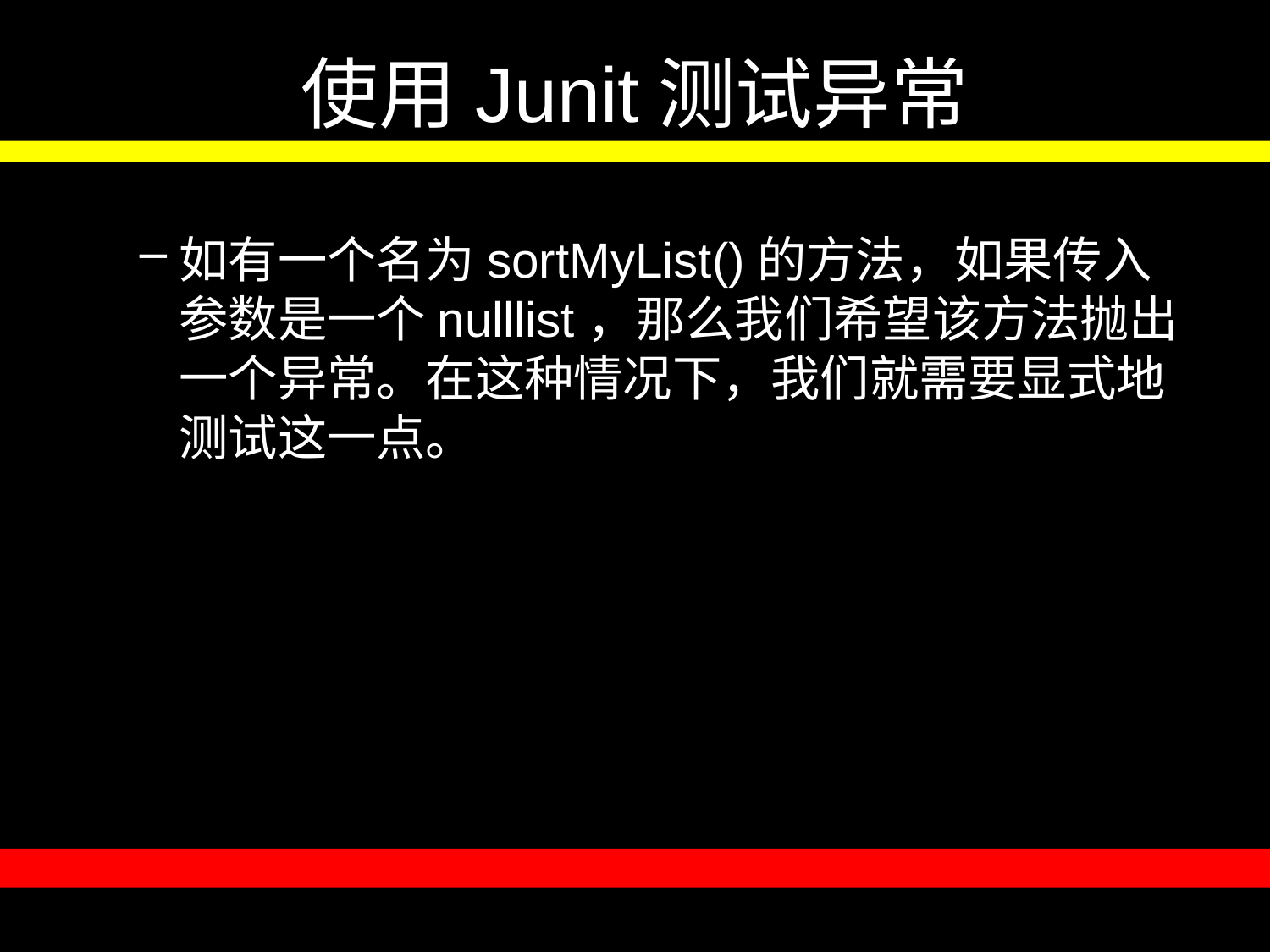

# 使用Junit测试异常
如有一个名为sortMyList()的方法，如果传入参数是一个nulllist，那么我们希望该方法抛出一个异常。在这种情况下，我们就需要显式地测试这一点。